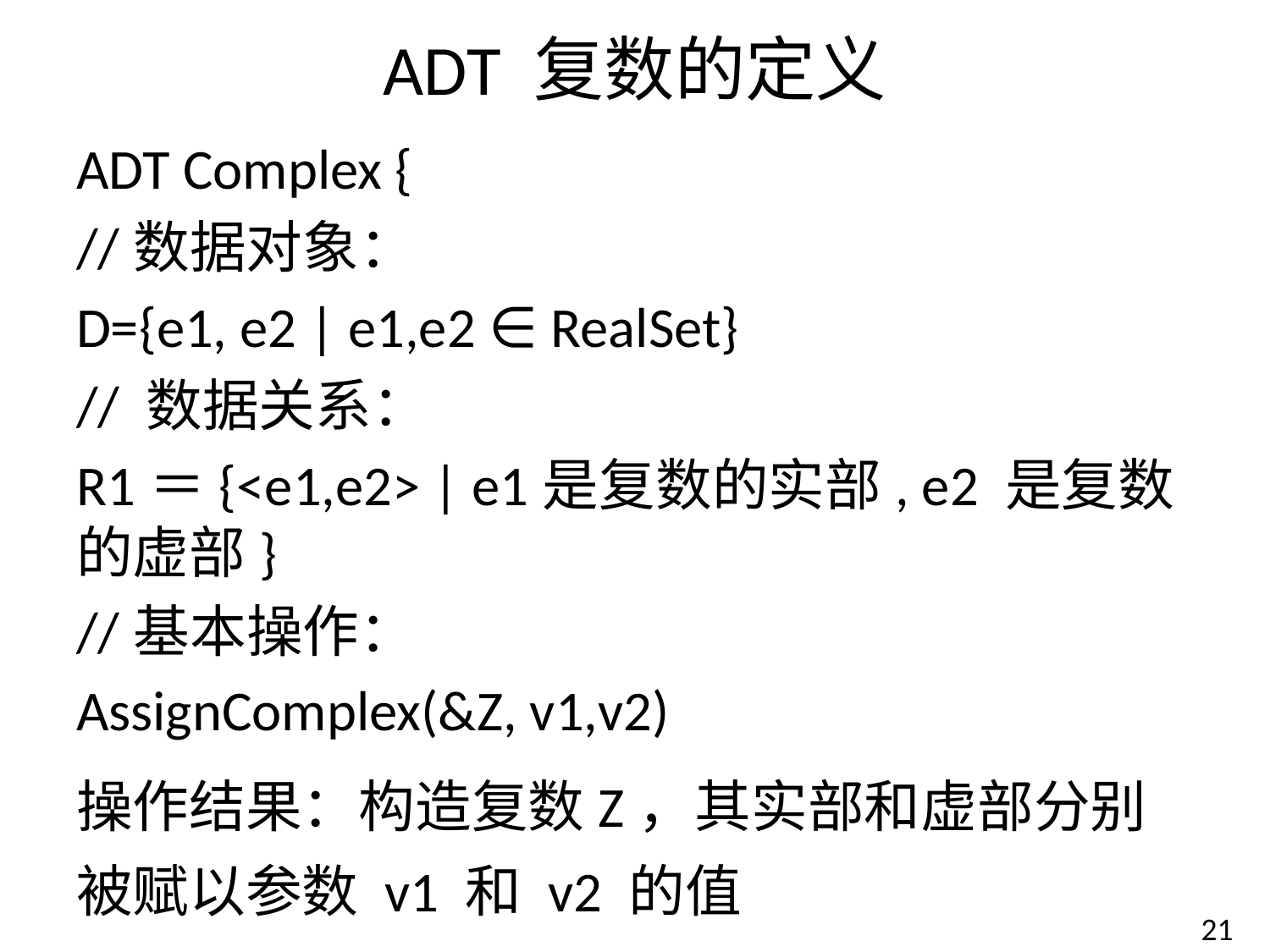

# ADT 复数的定义
ADT Complex {
//数据对象：
D={e1, e2 | e1,e2 ∈ RealSet}
// 数据关系：
R1＝{<e1,e2> | e1是复数的实部, e2 是复数的虚部}
//基本操作：
AssignComplex(&Z, v1,v2)
操作结果：构造复数Z，其实部和虚部分别被赋以参数 v1 和 v2 的值
21